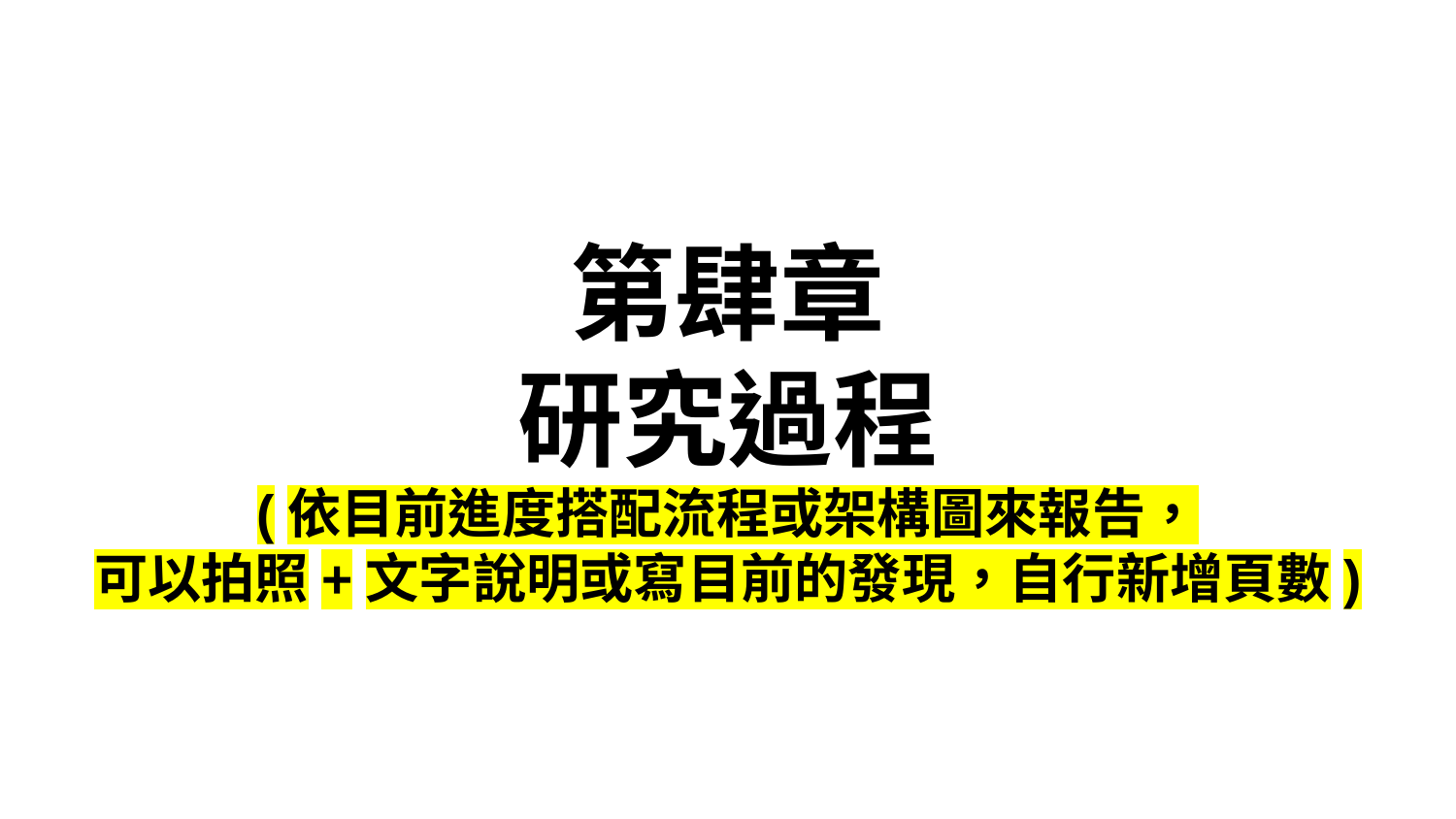

# 第肆章
研究過程
(依目前進度搭配流程或架構圖來報告，
可以拍照+文字說明或寫目前的發現，自行新增頁數)